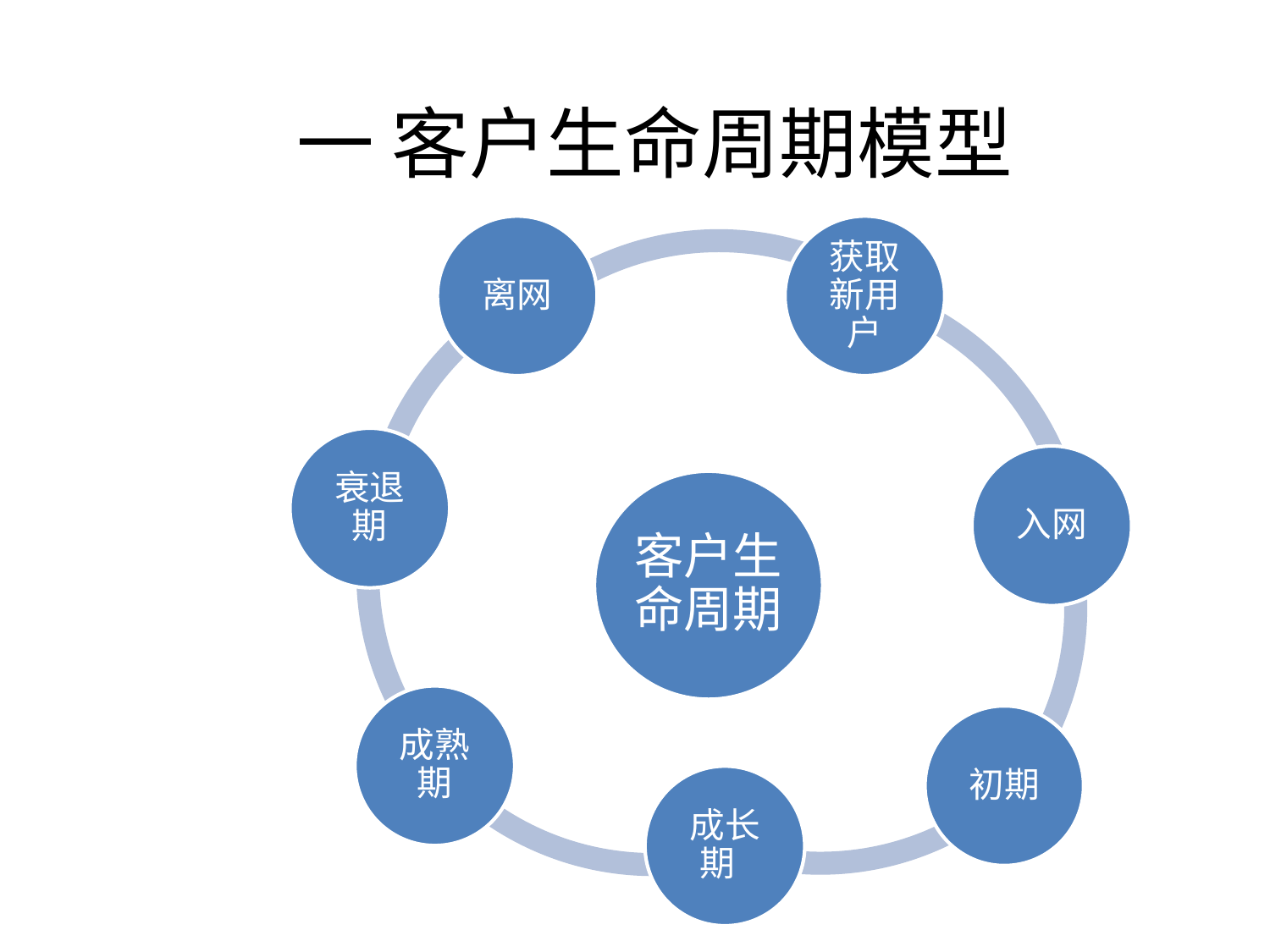

# 一 客户生命周期模型
客户生命周期
获取新用户
入网
初期
成长期
成熟期
衰退期
离网